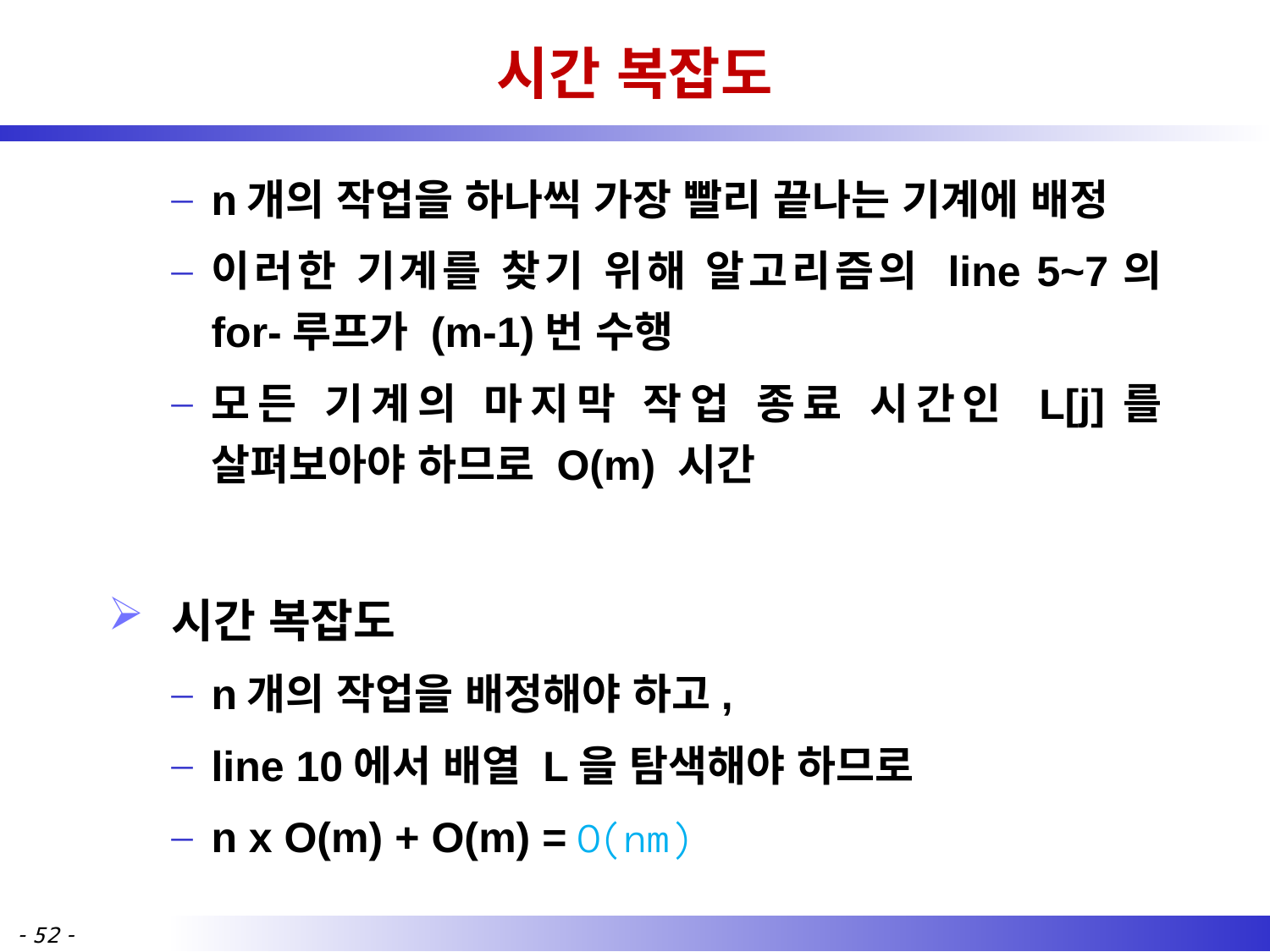

# 시간 복잡도
n개의 작업을 하나씩 가장 빨리 끝나는 기계에 배정
이러한 기계를 찾기 위해 알고리즘의 line 5~7의 for-루프가 (m-1)번 수행
모든 기계의 마지막 작업 종료 시간인 L[j]를 살펴보아야 하므로 O(m) 시간

시간 복잡도
n개의 작업을 배정해야 하고,
line 10에서 배열 L을 탐색해야 하므로
n x O(m) + O(m) = O(nm)
- 52 -